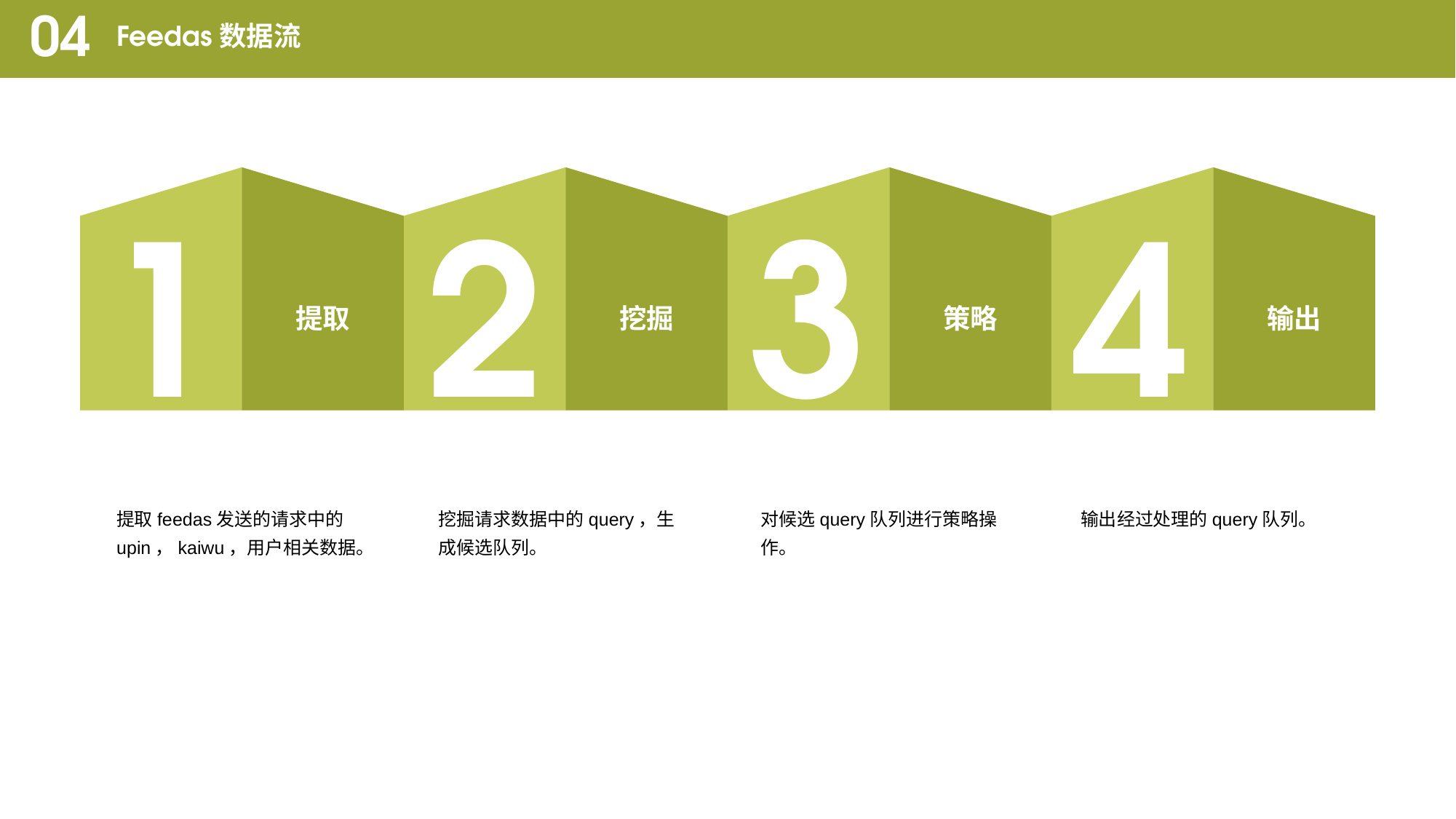

04
Feedas数据流
1
提取
2
挖掘
3
策略
4
输出
提取feedas发送的请求中的upin，kaiwu，用户相关数据。
挖掘请求数据中的query，生成候选队列。
对候选query队列进行策略操作。
输出经过处理的query队列。